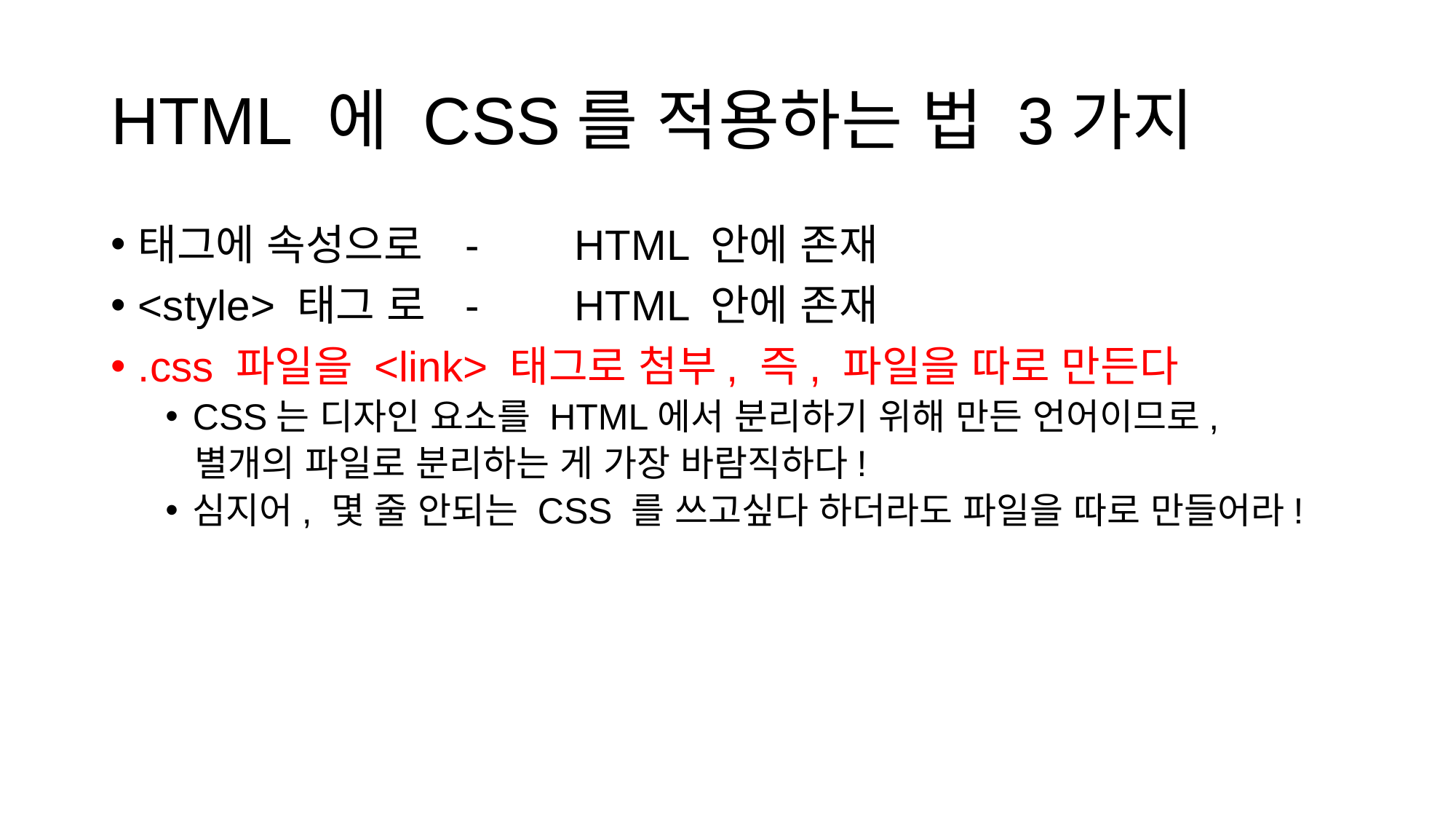

# HTML 에 CSS를 적용하는 법 3가지
태그에 속성으로	-	HTML 안에 존재
<style> 태그 로	-	HTML 안에 존재
.css 파일을 <link> 태그로 첨부, 즉, 파일을 따로 만든다
CSS는 디자인 요소를 HTML에서 분리하기 위해 만든 언어이므로,
  별개의 파일로 분리하는 게 가장 바람직하다!
심지어, 몇 줄 안되는 CSS 를 쓰고싶다 하더라도 파일을 따로 만들어라!